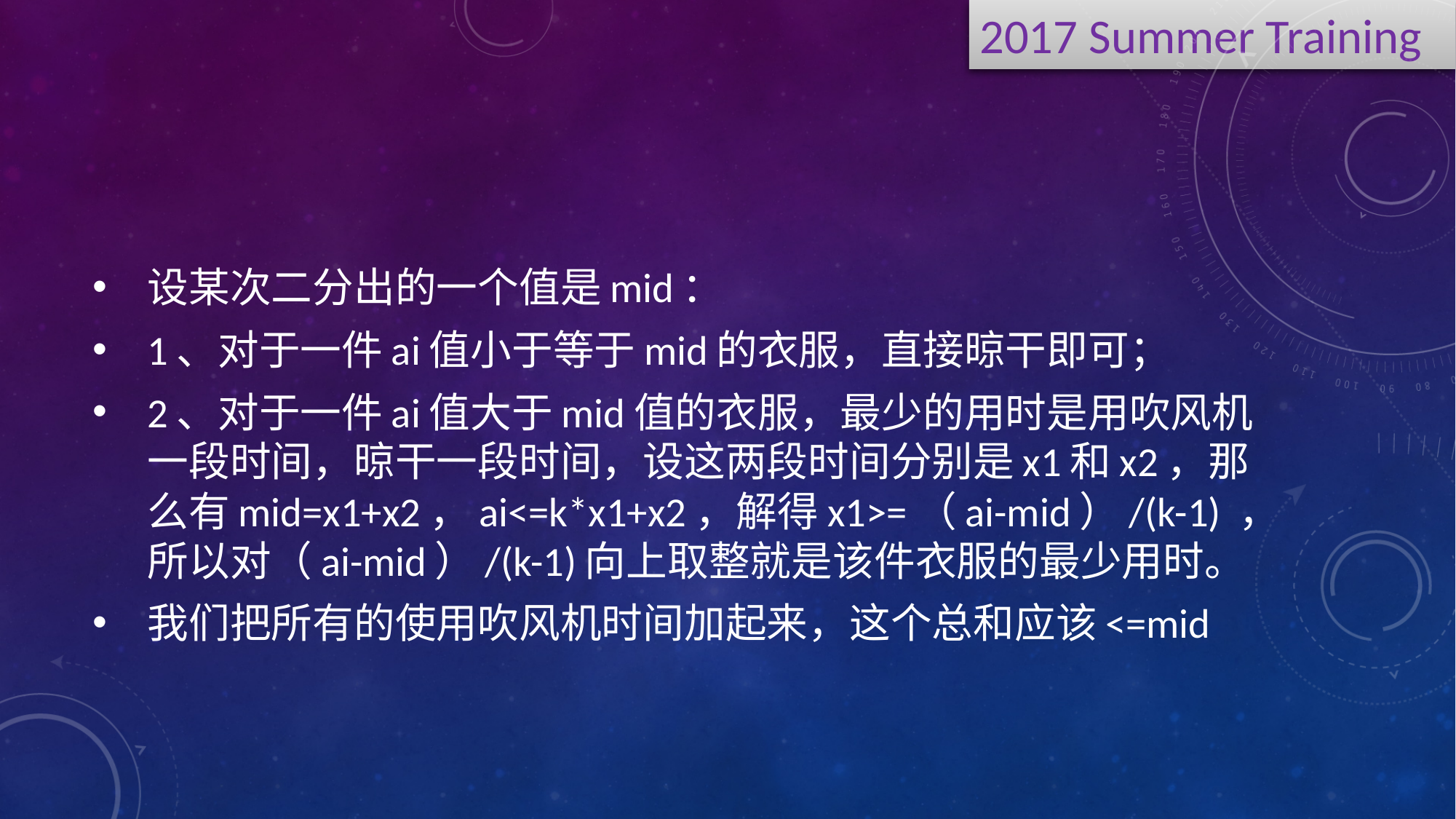

#
设某次二分出的一个值是mid：
1、对于一件ai值小于等于mid的衣服，直接晾干即可；
2、对于一件ai值大于mid值的衣服，最少的用时是用吹风机一段时间，晾干一段时间，设这两段时间分别是x1和x2，那么有mid=x1+x2，ai<=k*x1+x2，解得x1>=（ai-mid）/(k-1) ，所以对（ai-mid）/(k-1)向上取整就是该件衣服的最少用时。
我们把所有的使用吹风机时间加起来，这个总和应该<=mid